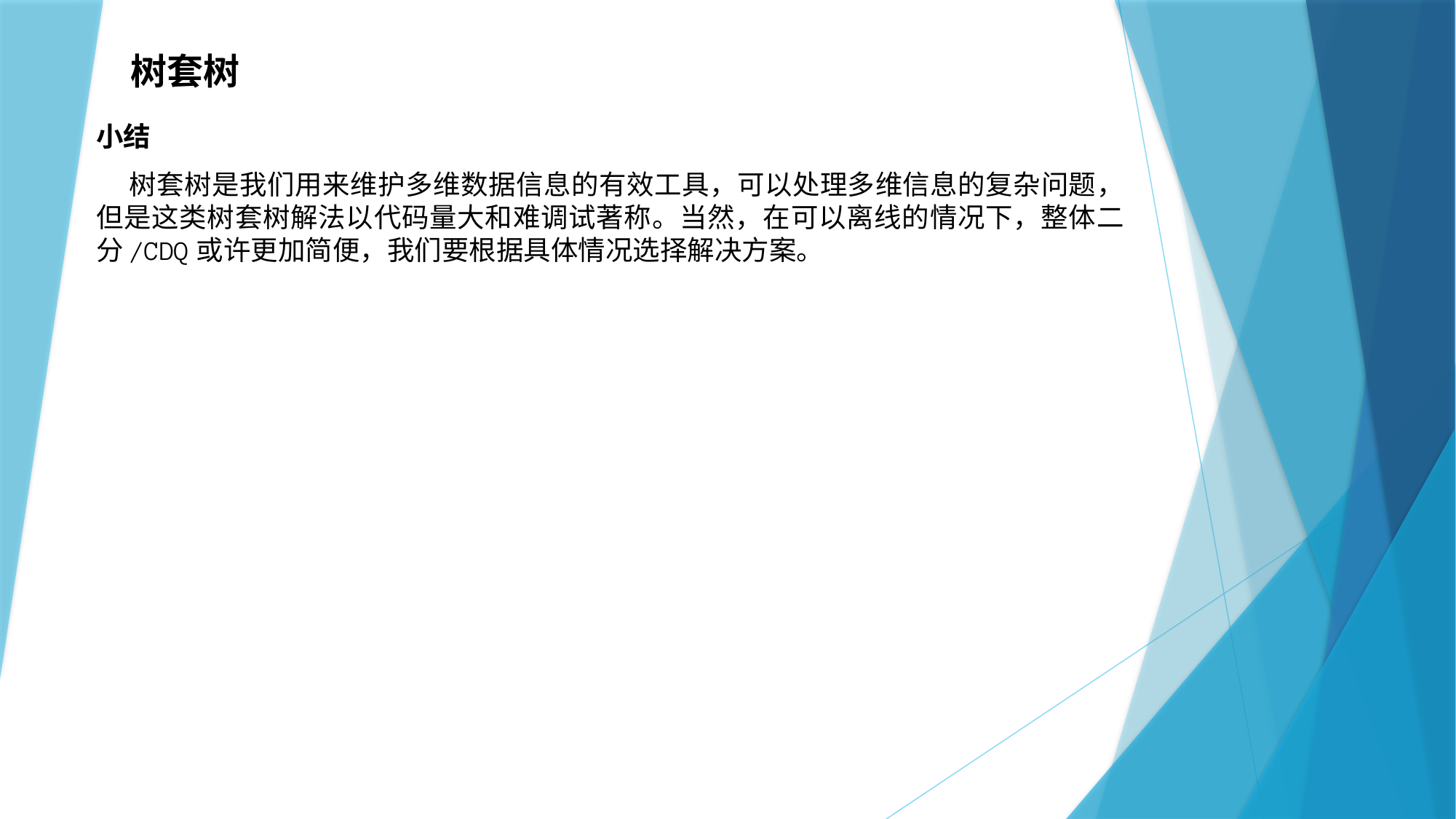

# 树套树
小结
    树套树是我们用来维护多维数据信息的有效工具，可以处理多维信息的复杂问题，但是这类树套树解法以代码量大和难调试著称。当然，在可以离线的情况下，整体二分/CDQ或许更加简便，我们要根据具体情况选择解决方案。